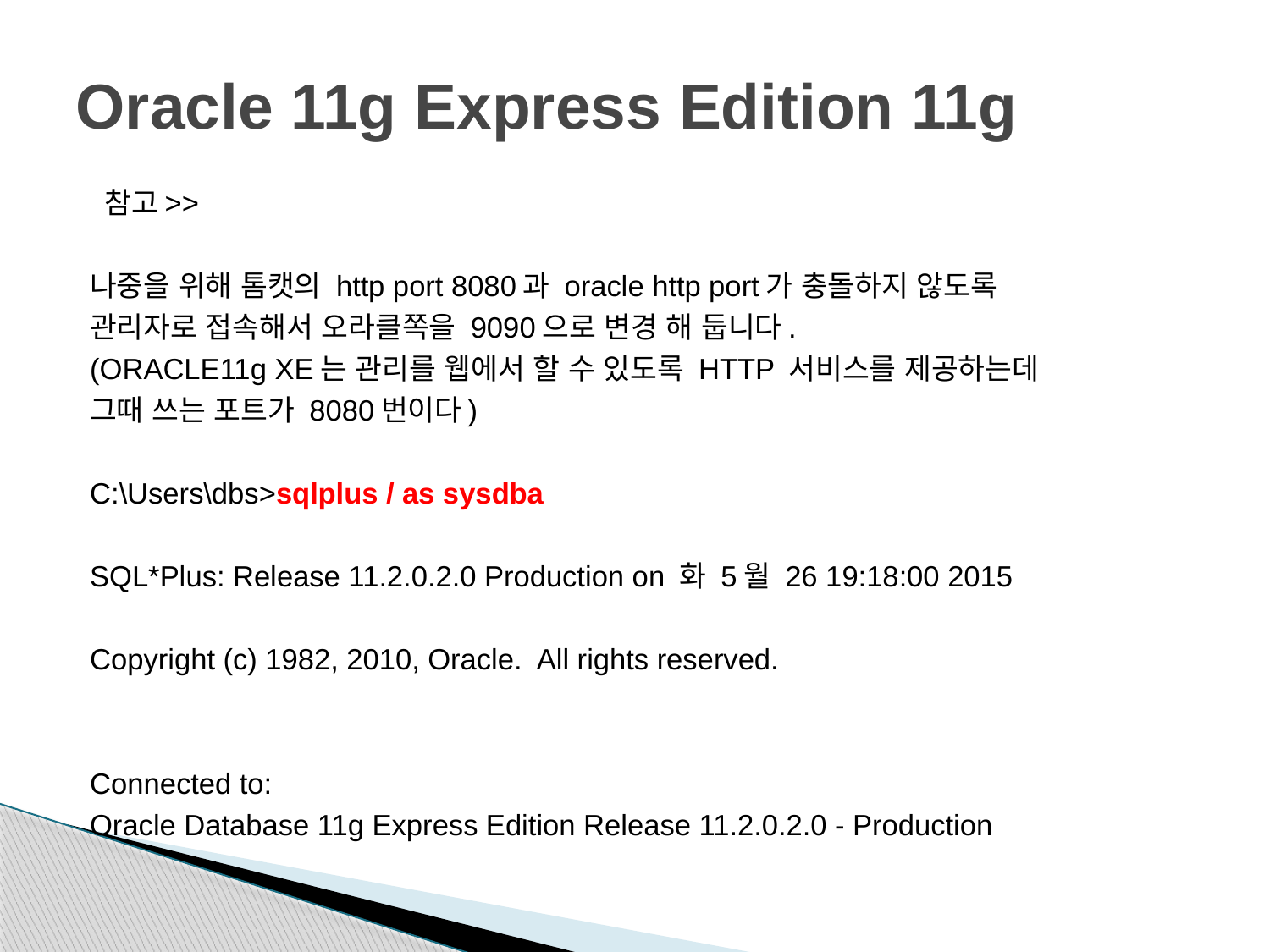

# Oracle 11g Express Edition 11g
 참고>>

나중을 위해 톰캣의 http port 8080과 oracle http port가 충돌하지 않도록
관리자로 접속해서 오라클쪽을 9090으로 변경 해 둡니다.
(ORACLE11g XE는 관리를 웹에서 할 수 있도록 HTTP 서비스를 제공하는데
그때 쓰는 포트가 8080번이다)

C:\Users\dbs>sqlplus / as sysdba

SQL*Plus: Release 11.2.0.2.0 Production on 화 5월 26 19:18:00 2015

Copyright (c) 1982, 2010, Oracle.  All rights reserved.

Connected to:
Oracle Database 11g Express Edition Release 11.2.0.2.0 - Production